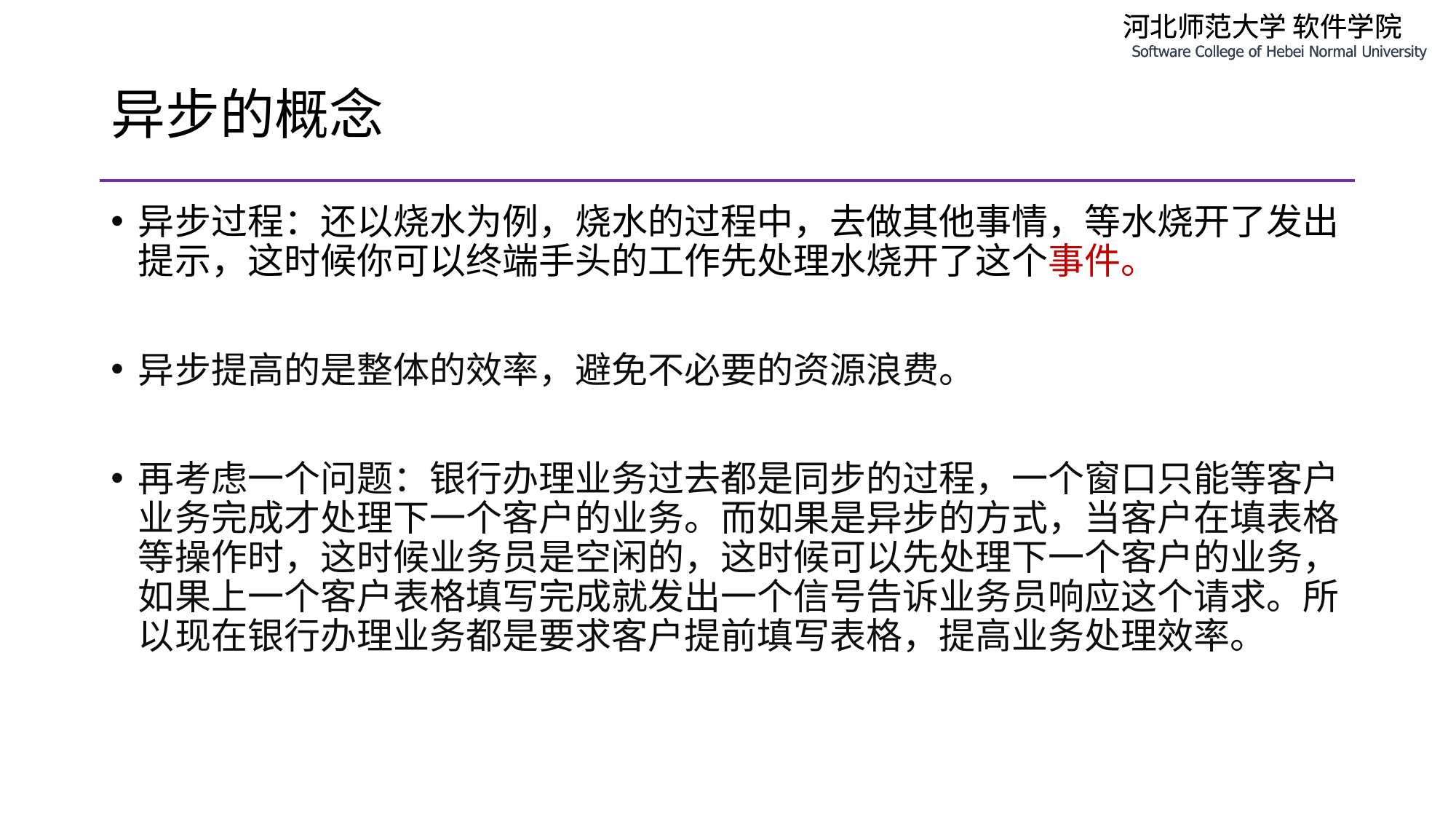

# 异步的概念
异步过程：还以烧水为例，烧水的过程中，去做其他事情，等水烧开了发出提示，这时候你可以终端手头的工作先处理水烧开了这个事件。

异步提高的是整体的效率，避免不必要的资源浪费。

再考虑一个问题：银行办理业务过去都是同步的过程，一个窗口只能等客户业务完成才处理下一个客户的业务。而如果是异步的方式，当客户在填表格等操作时，这时候业务员是空闲的，这时候可以先处理下一个客户的业务，如果上一个客户表格填写完成就发出一个信号告诉业务员响应这个请求。所以现在银行办理业务都是要求客户提前填写表格，提高业务处理效率。